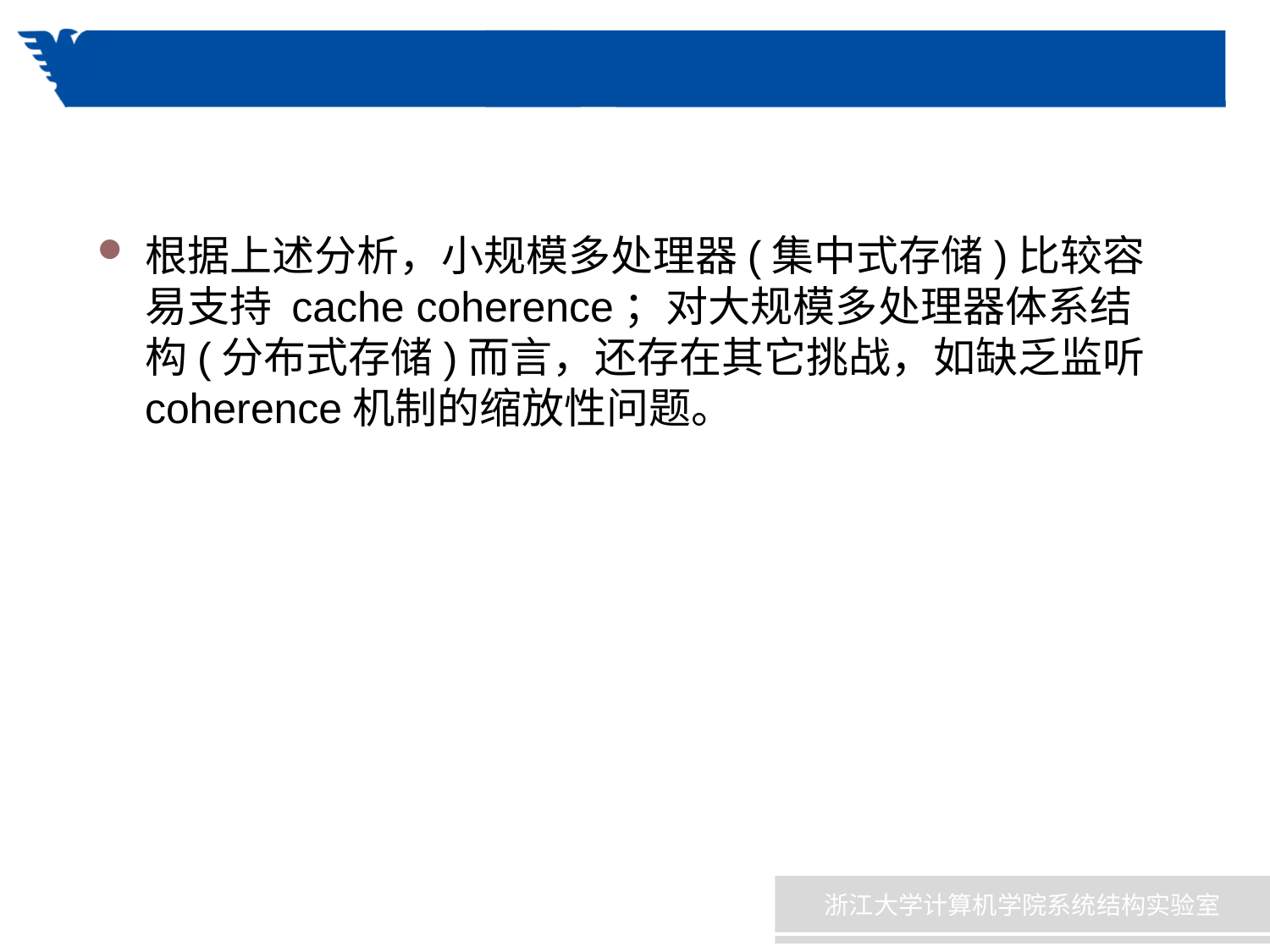

#
根据上述分析，小规模多处理器(集中式存储)比较容易支持 cache coherence；对大规模多处理器体系结构(分布式存储)而言，还存在其它挑战，如缺乏监听coherence机制的缩放性问题。